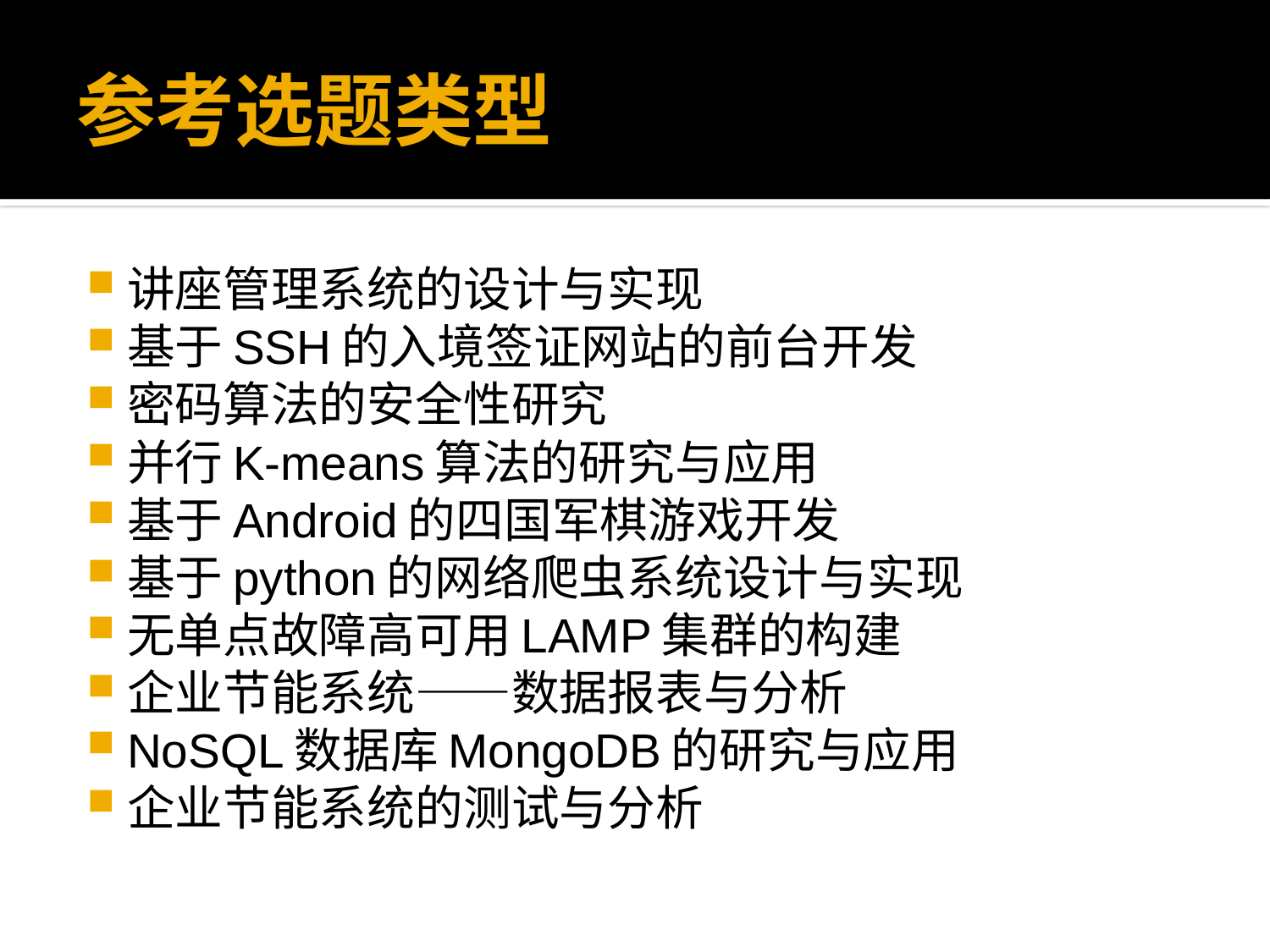

# 参考选题类型
讲座管理系统的设计与实现
基于SSH的入境签证网站的前台开发
密码算法的安全性研究
并行K-means算法的研究与应用
基于Android的四国军棋游戏开发
基于python的网络爬虫系统设计与实现
无单点故障高可用LAMP集群的构建
企业节能系统——数据报表与分析
NoSQL数据库MongoDB的研究与应用
企业节能系统的测试与分析